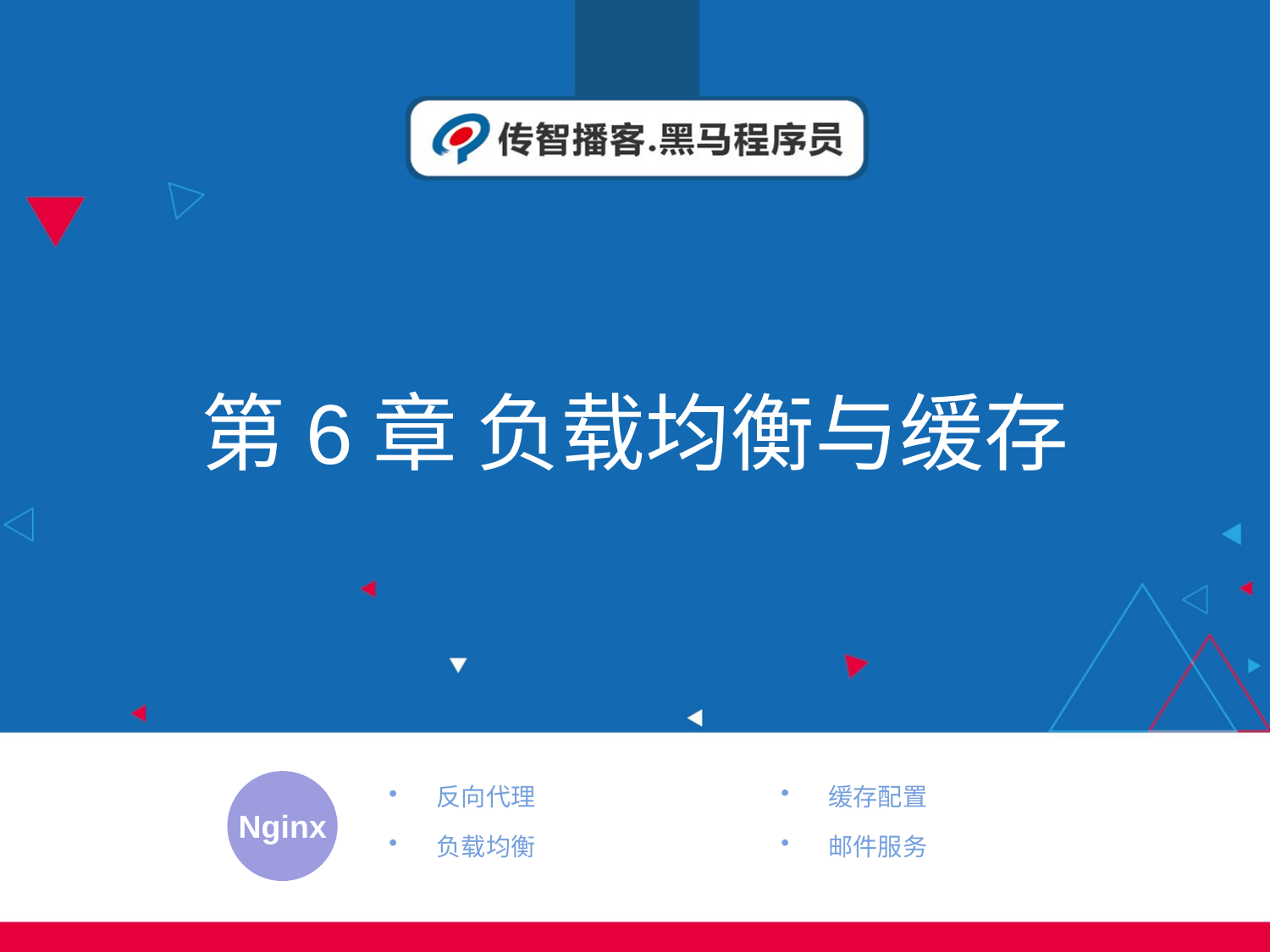

# 第6章 负载均衡与缓存
缓存配置
邮件服务
反向代理
负载均衡